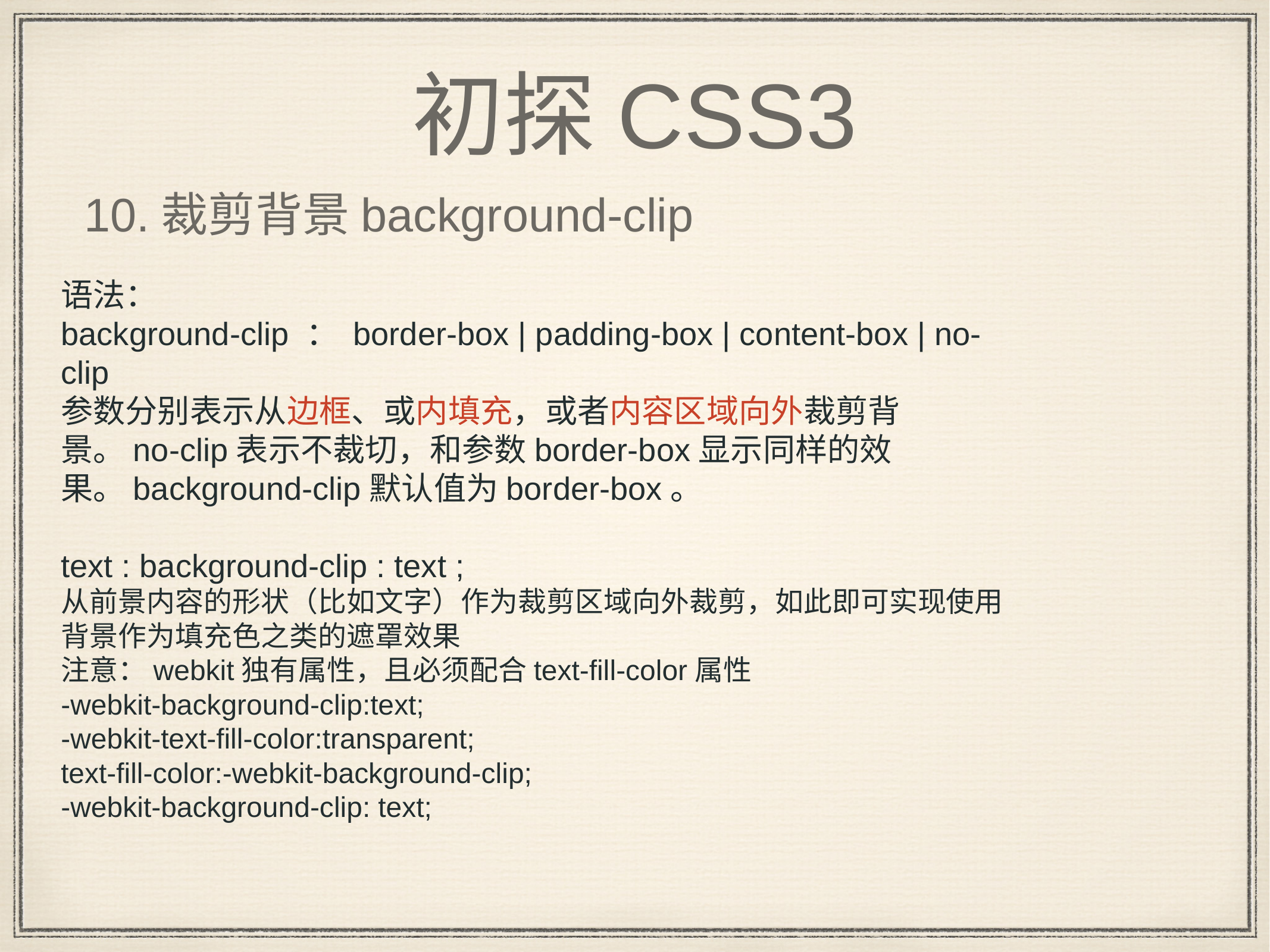

# 初探CSS3
10.裁剪背景background-clip
语法：
background-clip ： border-box | padding-box | content-box | no-clip
参数分别表示从边框、或内填充，或者内容区域向外裁剪背景。no-clip表示不裁切，和参数border-box显示同样的效果。background-clip默认值为border-box。

text : background-clip : text ;
从前景内容的形状（比如文字）作为裁剪区域向外裁剪，如此即可实现使用背景作为填充色之类的遮罩效果
注意：webkit独有属性，且必须配合text-fill-color属性
-webkit-background-clip:text;
-webkit-text-fill-color:transparent;
text-fill-color:-webkit-background-clip;
-webkit-background-clip: text;